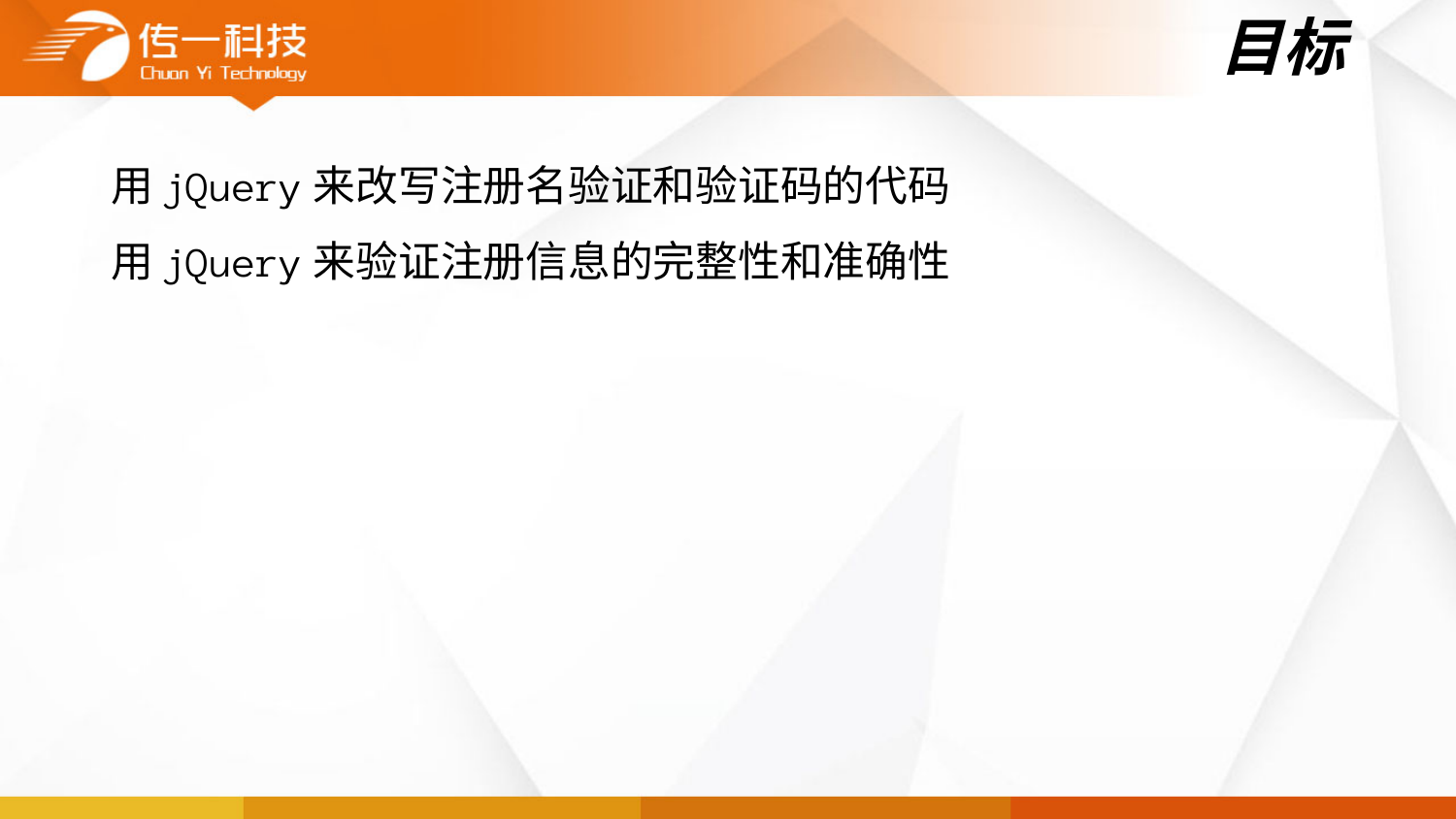

# 目标
用jQuery来改写注册名验证和验证码的代码
用jQuery来验证注册信息的完整性和准确性